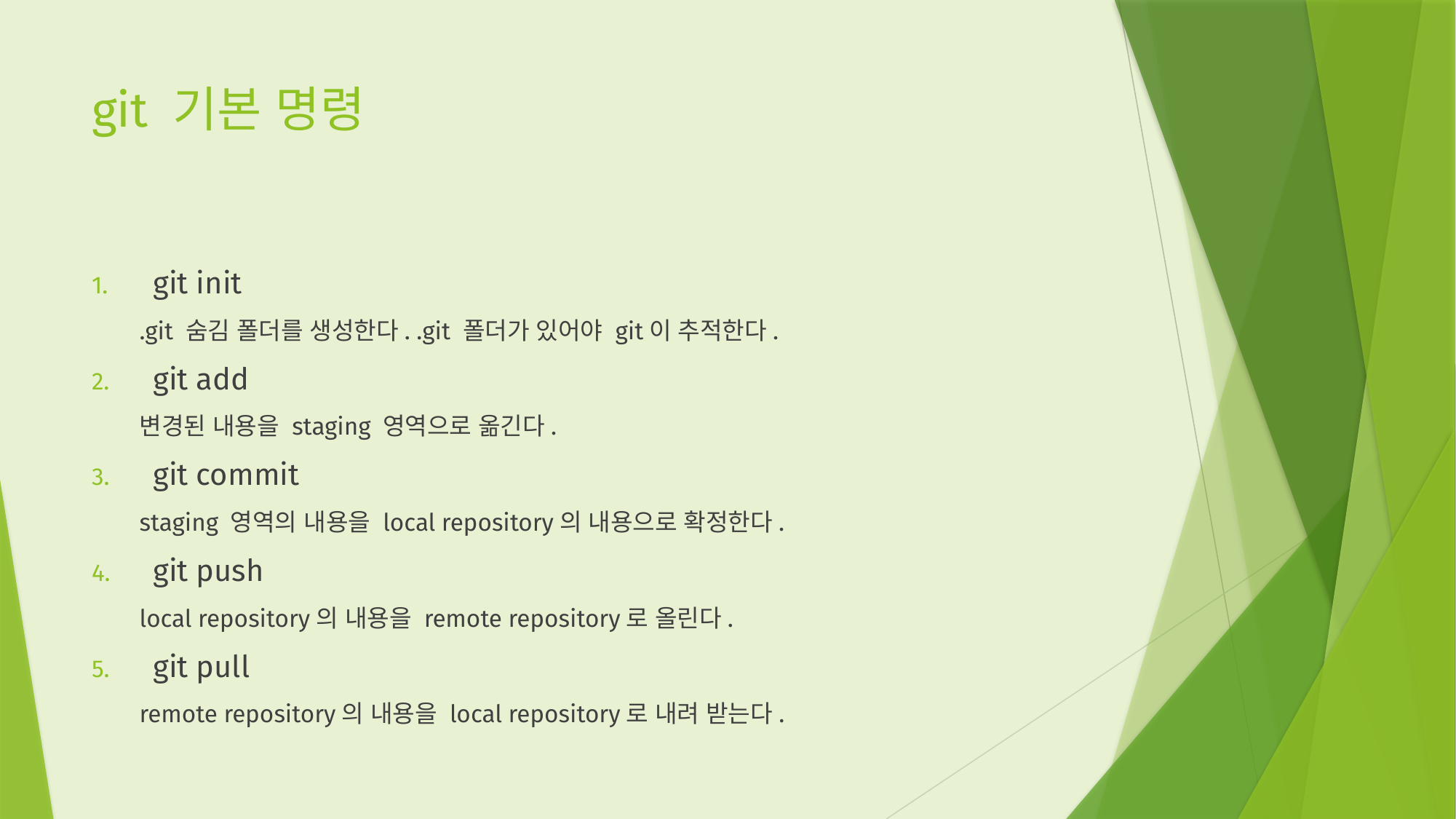

# git 기본 명령
git init
.git 숨김 폴더를 생성한다. .git 폴더가 있어야 git이 추적한다.
git add
변경된 내용을 staging 영역으로 옮긴다.
git commit
staging 영역의 내용을 local repository의 내용으로 확정한다.
git push
local repository의 내용을 remote repository로 올린다.
git pull
remote repository의 내용을 local repository로 내려 받는다.